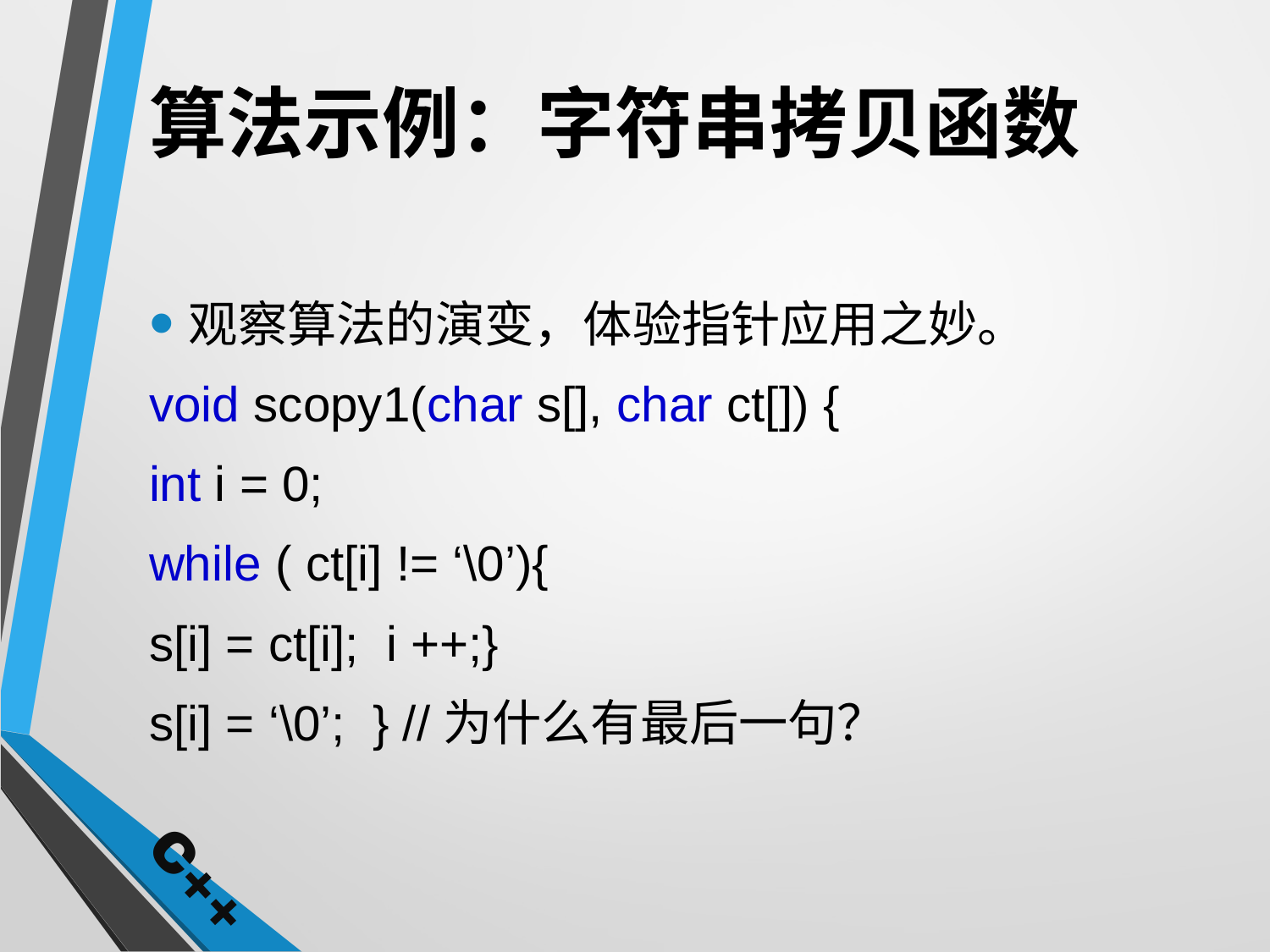

# 算法示例：字符串拷贝函数
观察算法的演变，体验指针应用之妙。
void scopy1(char s[], char ct[]) {
int i = 0;
while ( ct[i] != ‘\0’){
s[i] = ct[i];  i ++;}
s[i] = ‘\0’;  } //为什么有最后一句？